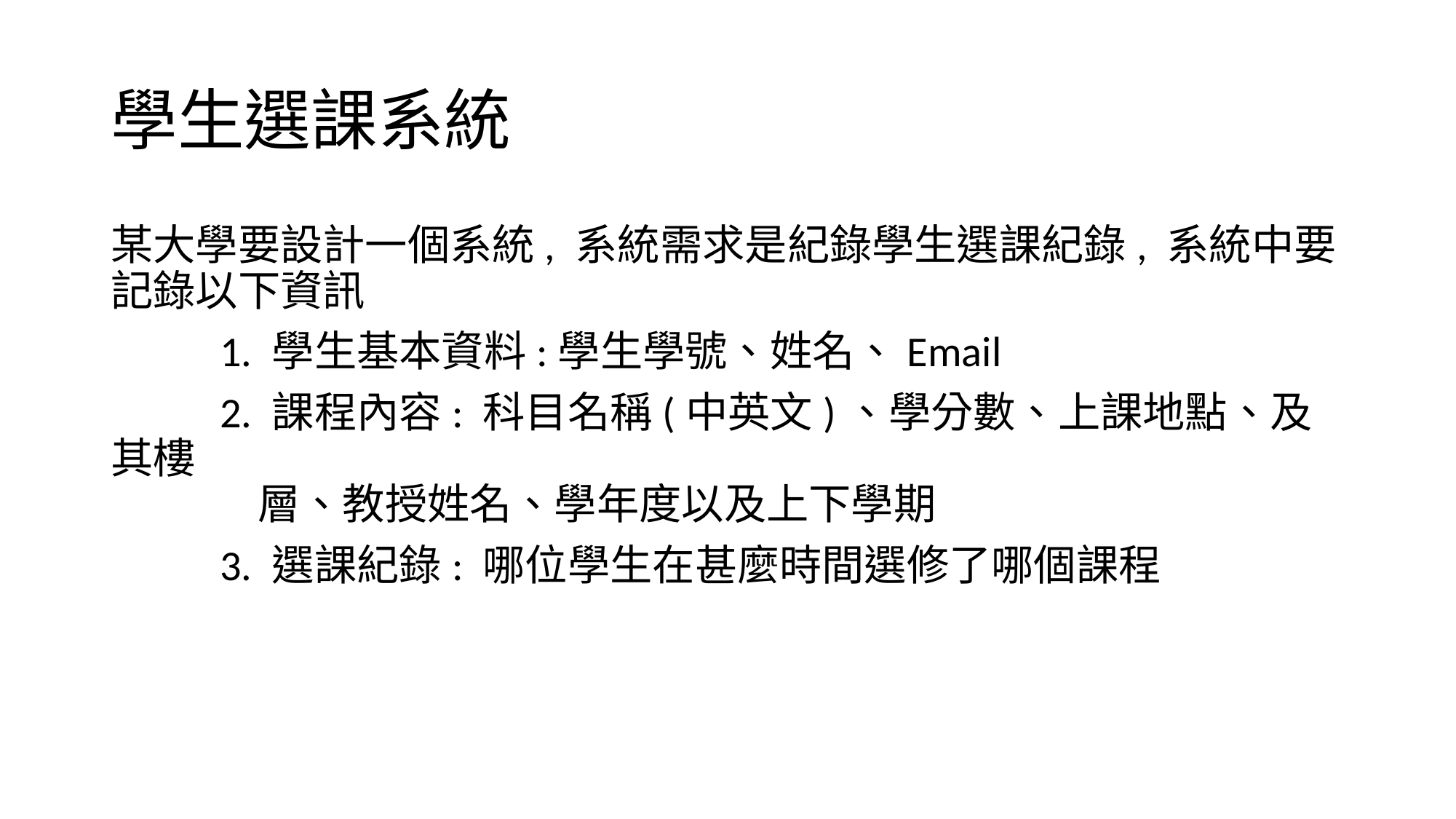

# 學生選課系統
某大學要設計一個系統, 系統需求是紀錄學生選課紀錄, 系統中要記錄以下資訊
	1. 學生基本資料:學生學號、姓名、Email
	2. 課程內容: 科目名稱(中英文)、學分數、上課地點、及其樓
	    層、教授姓名、學年度以及上下學期
	3. 選課紀錄: 哪位學生在甚麼時間選修了哪個課程